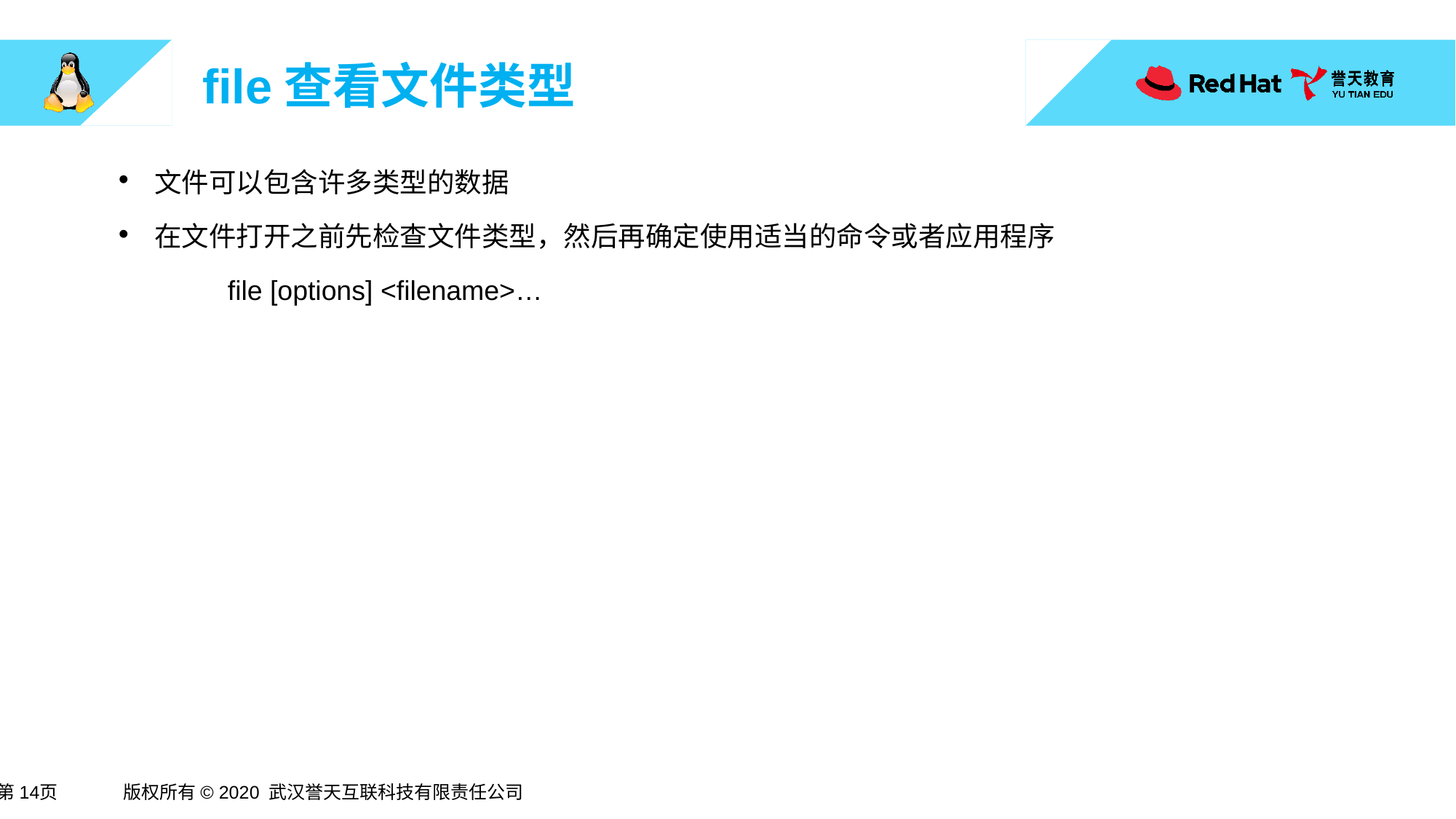

# file查看文件类型
文件可以包含许多类型的数据
在文件打开之前先检查文件类型，然后再确定使用适当的命令或者应用程序
	file [options] <filename>…
14